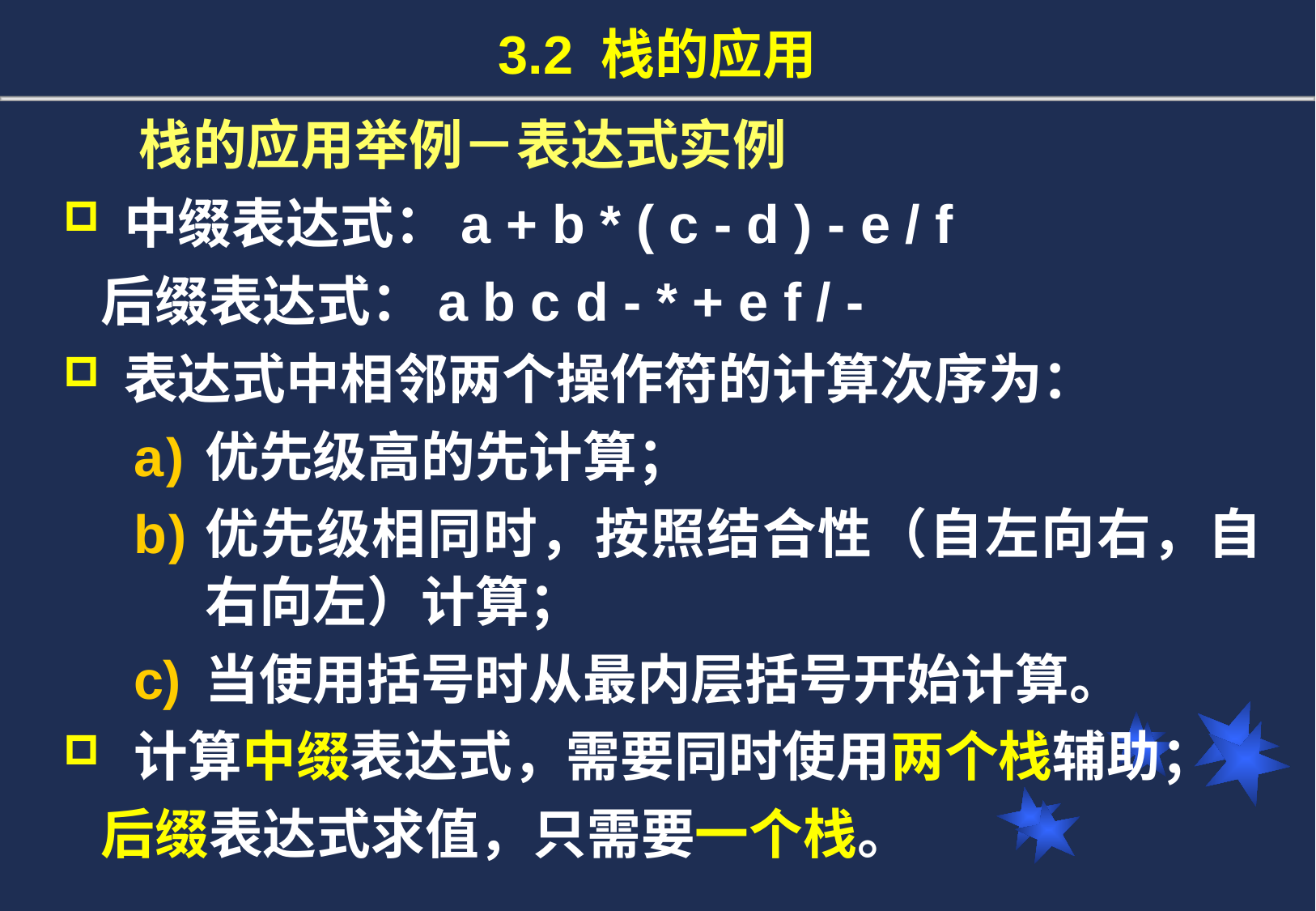

3.2 栈的应用
# 栈的应用举例－表达式实例
中缀表达式：a + b * ( c - d ) - e / f
  后缀表达式：a b c d - * + e f / -
表达式中相邻两个操作符的计算次序为：
优先级高的先计算；
优先级相同时，按照结合性（自左向右，自右向左）计算；
当使用括号时从最内层括号开始计算。
计算中缀表达式，需要同时使用两个栈辅助；
  后缀表达式求值，只需要一个栈。